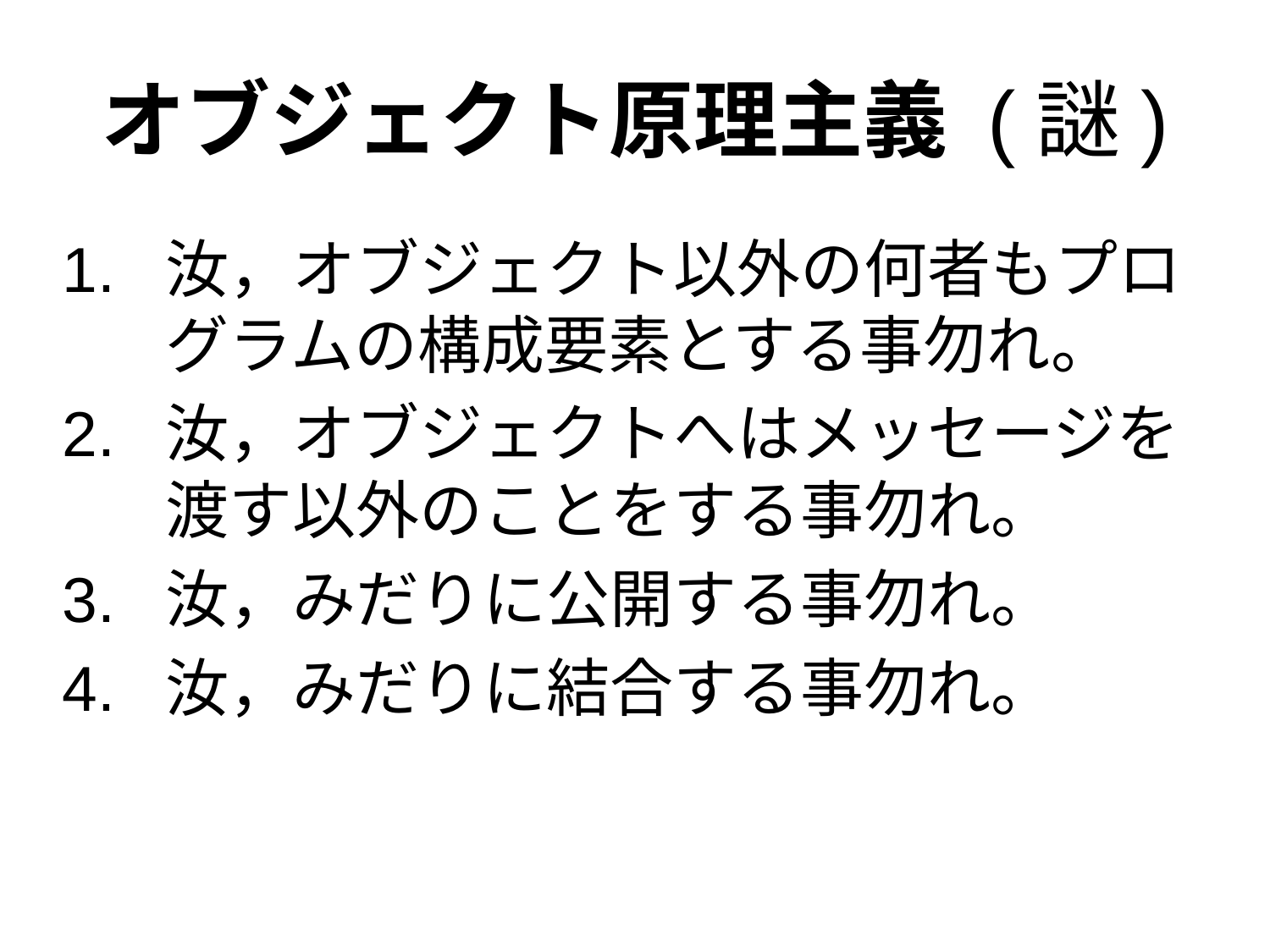

# オブジェクト原理主義 (謎)
汝，オブジェクト以外の何者もプログラムの構成要素とする事勿れ。
汝，オブジェクトへはメッセージを渡す以外のことをする事勿れ。
汝，みだりに公開する事勿れ。
汝，みだりに結合する事勿れ。